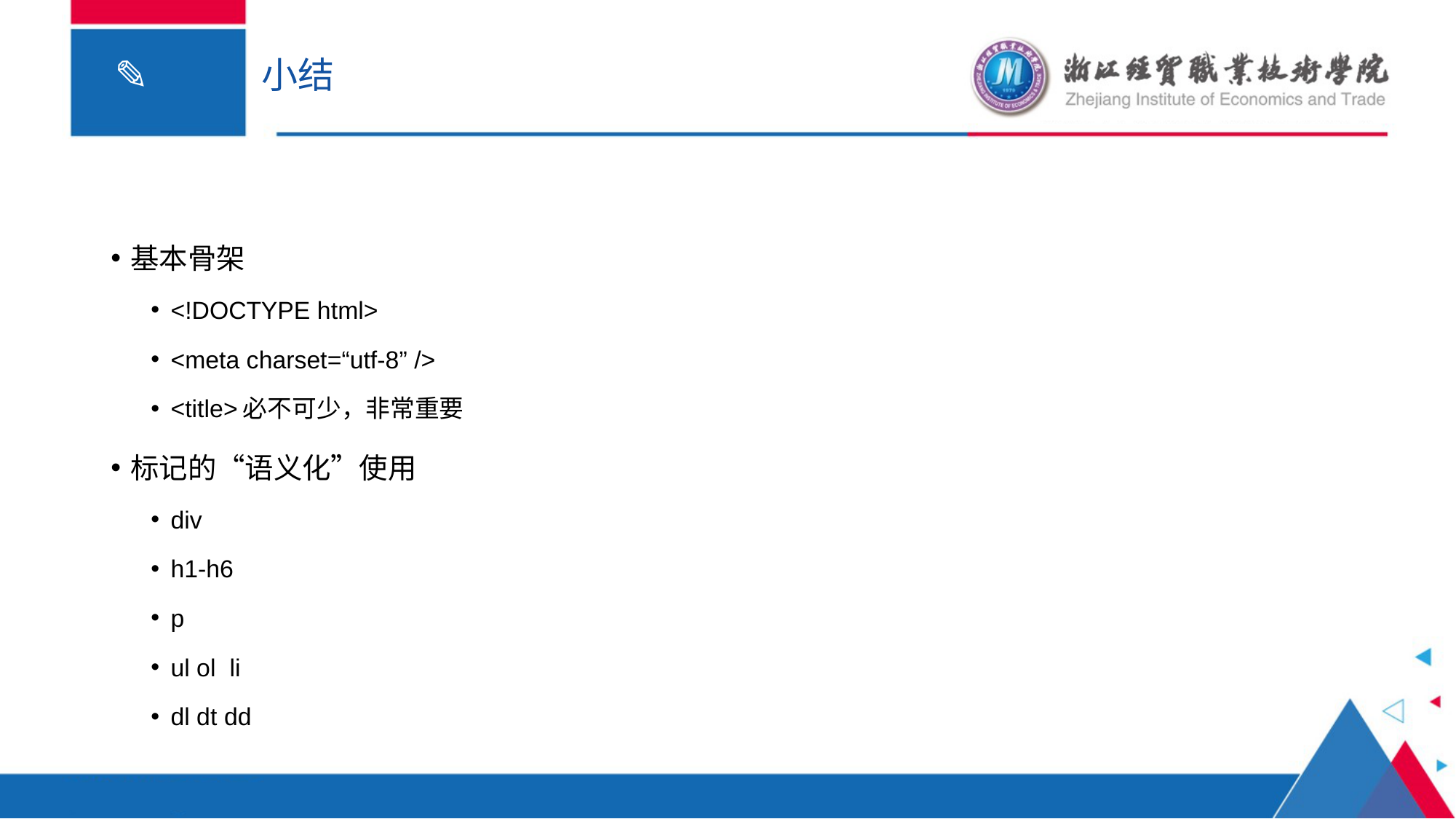

# 小结
基本骨架
<!DOCTYPE html>
<meta charset=“utf-8” />
<title>必不可少，非常重要
标记的“语义化”使用
div
h1-h6
p
ul ol  li
dl dt dd